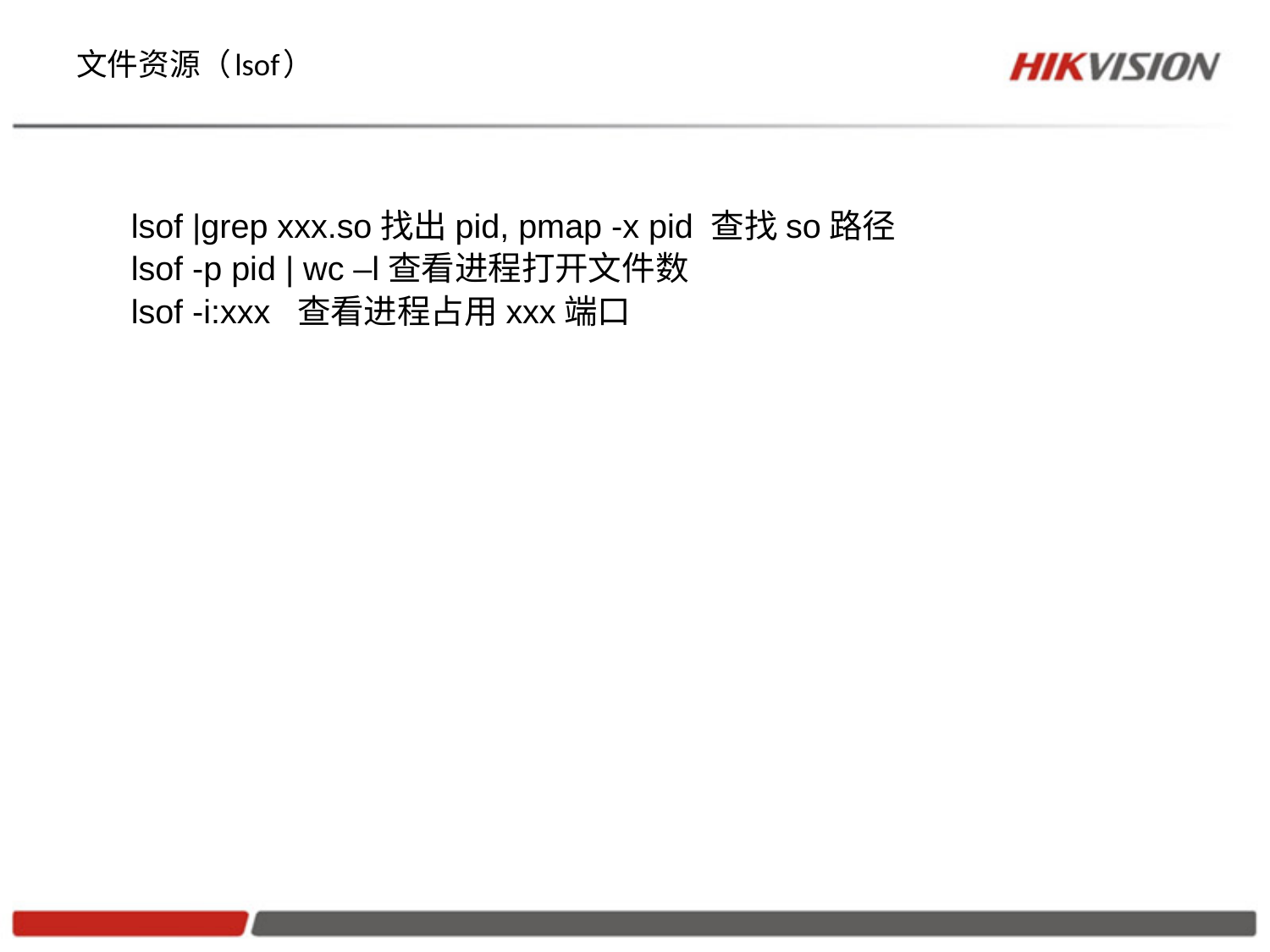

# 文件资源（lsof）

lsof |grep xxx.so找出pid, pmap -x pid 查找so路径
lsof -p pid | wc –l查看进程打开文件数
lsof -i:xxx  查看进程占用xxx端口